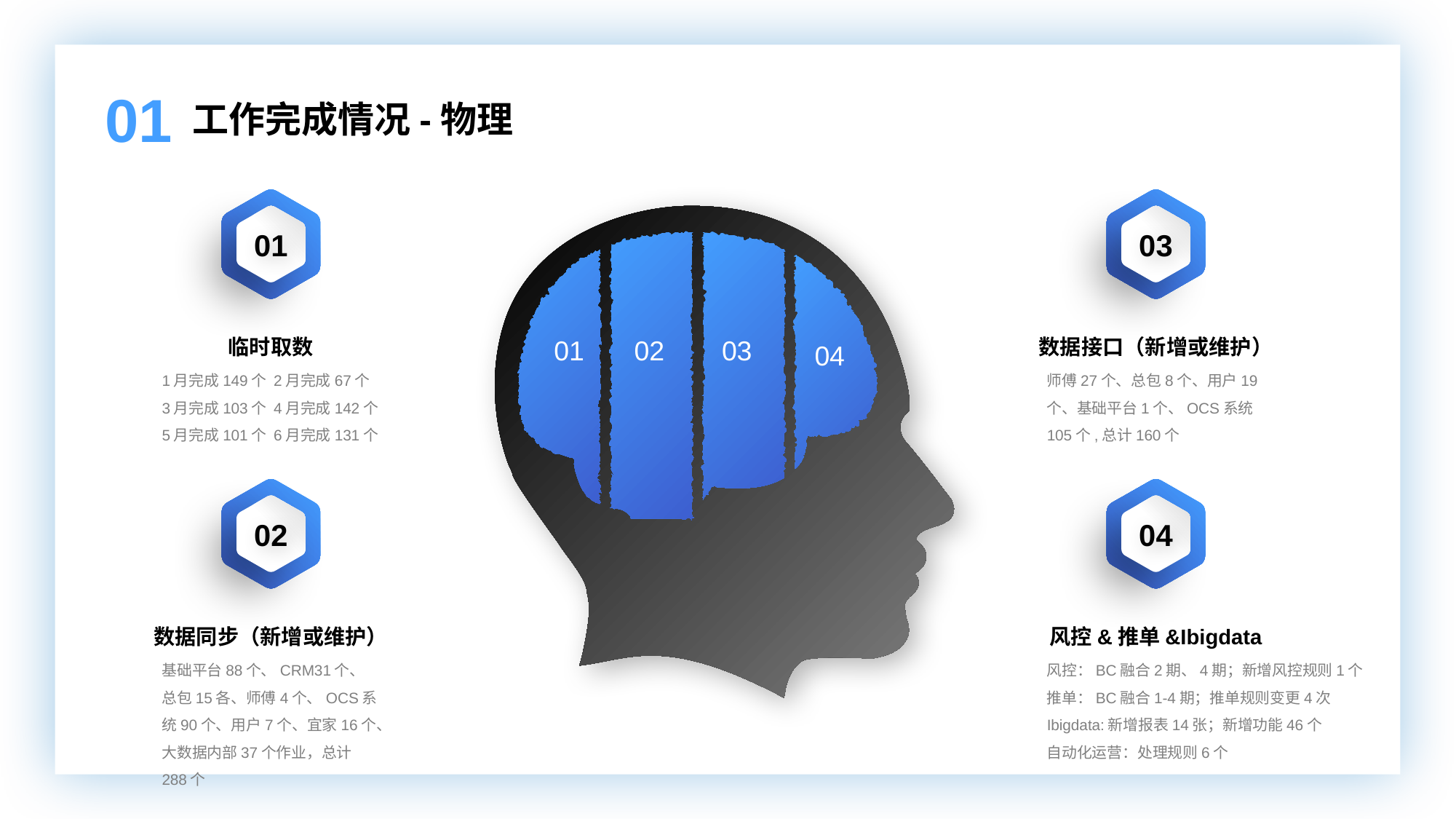

01
工作完成情况-物理

01

03

01
02
03
04
临时取数
数据接口（新增或维护）
1月完成149个 2月完成67个
3月完成103个 4月完成142个
5月完成101个 6月完成131个
师傅27个、总包8个、用户19个、基础平台1个、OCS系统105个,总计160个

02

04
数据同步（新增或维护）
风控&推单&Ibigdata
基础平台88个、CRM31个、总包15各、师傅4个、OCS系统90个、用户7个、宜家16个、大数据内部37个作业，总计288个
风控：BC融合2期、4期；新增风控规则1个
推单：BC融合1-4期；推单规则变更4次
Ibigdata:新增报表14张；新增功能46个
自动化运营：处理规则6个